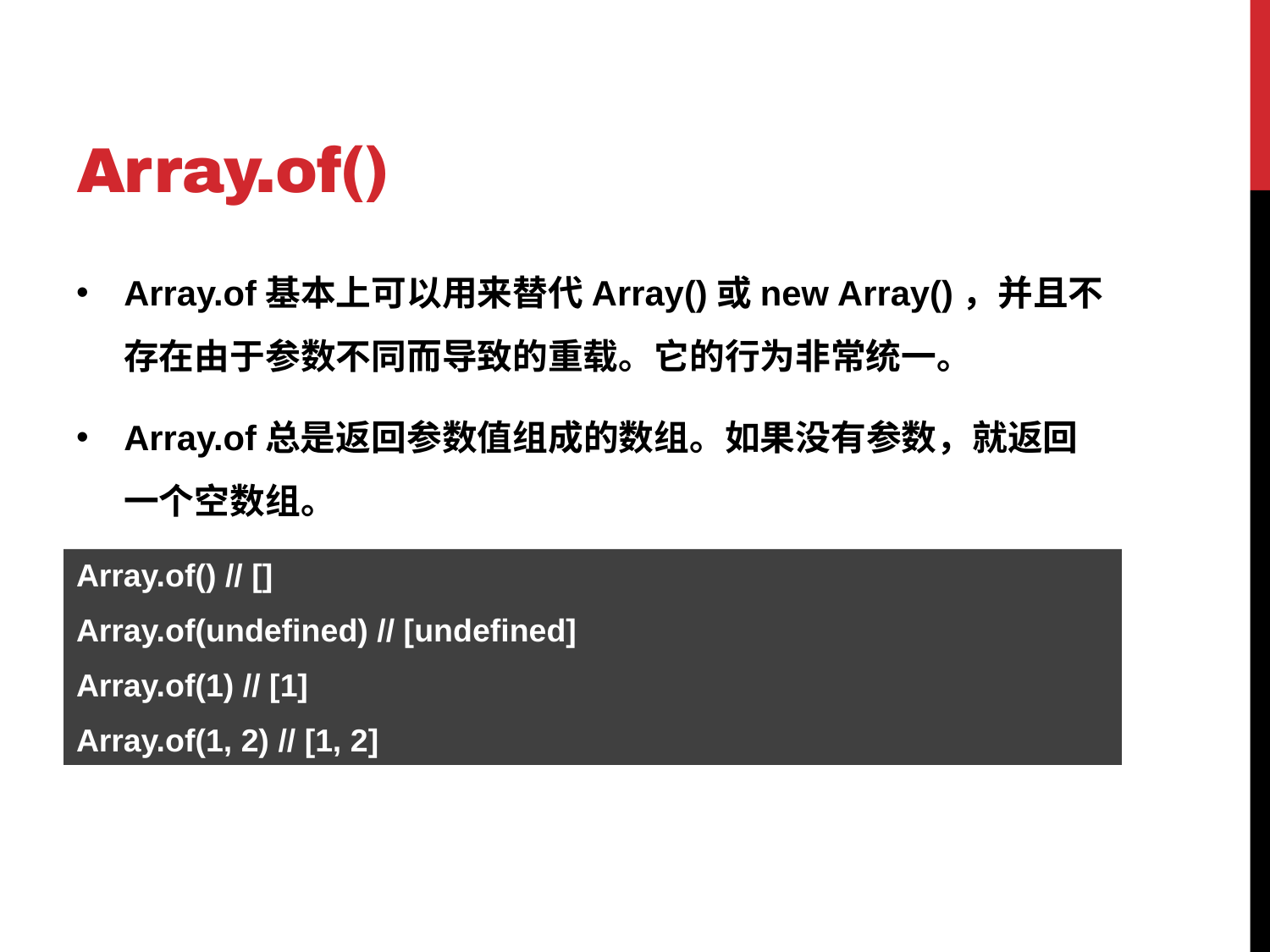

# Array.of()
Array.of基本上可以用来替代Array()或new Array()，并且不存在由于参数不同而导致的重载。它的行为非常统一。
Array.of总是返回参数值组成的数组。如果没有参数，就返回一个空数组。

Array.of() // []
Array.of(undefined) // [undefined]
Array.of(1) // [1]
Array.of(1, 2) // [1, 2]